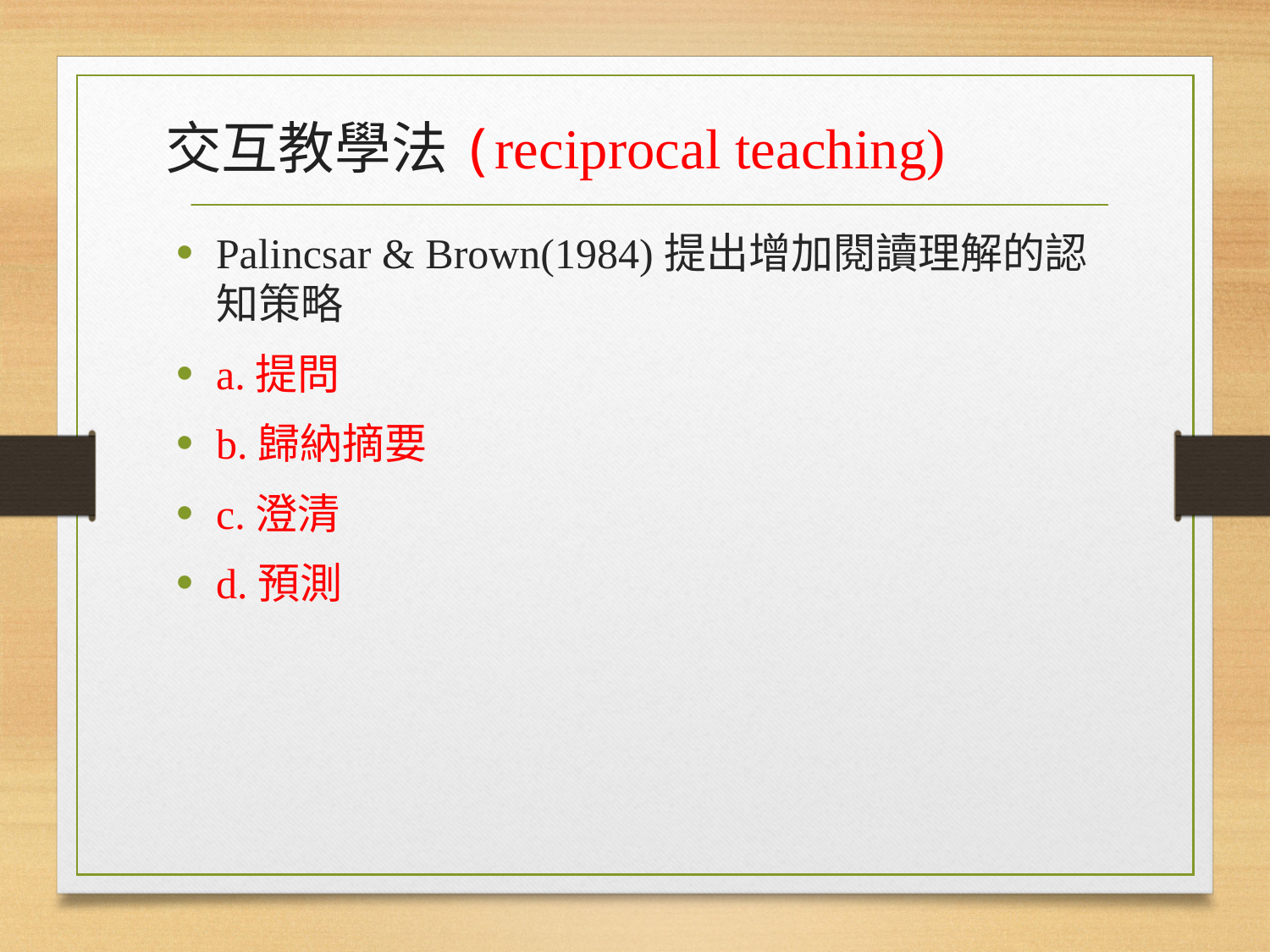

# 交互教學法(reciprocal teaching)
Palincsar & Brown(1984)提出增加閱讀理解的認知策略
a.提問
b.歸納摘要
c.澄清
d.預測